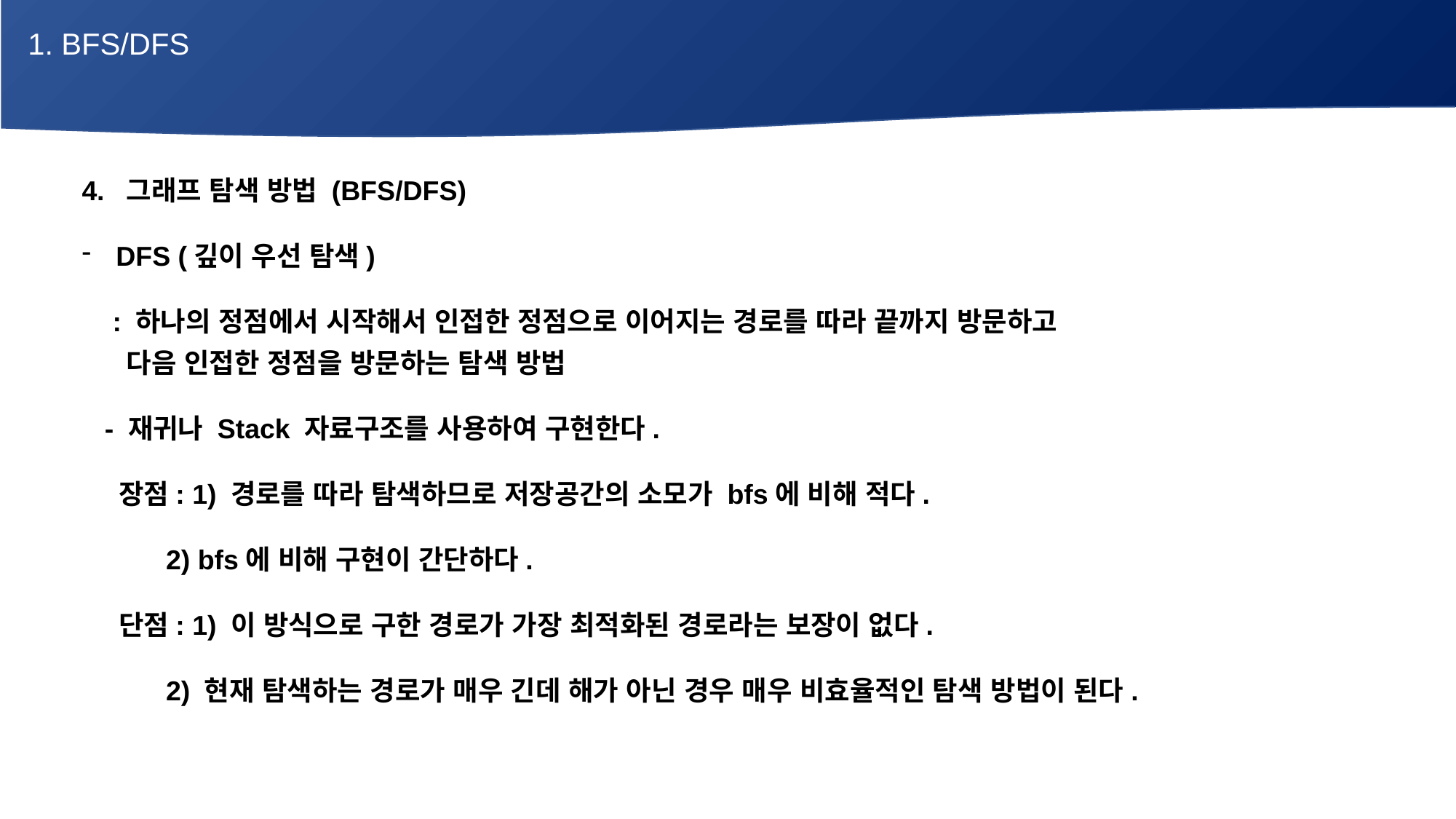

1. BFS/DFS
# 매주 1 과제 LV2
4.  그래프 탐색 방법 (BFS/DFS)

DFS (깊이 우선 탐색)

    : 하나의 정점에서 시작해서 인접한 정점으로 이어지는 경로를 따라 끝까지 방문하고
     다음 인접한 정점을 방문하는 탐색 방법

   - 재귀나 Stack 자료구조를 사용하여 구현한다.

    장점: 1) 경로를 따라 탐색하므로 저장공간의 소모가 bfs에 비해 적다.

           2) bfs에 비해 구현이 간단하다.

    단점: 1) 이 방식으로 구한 경로가 가장 최적화된 경로라는 보장이 없다.

           2) 현재 탐색하는 경로가 매우 긴데 해가 아닌 경우 매우 비효율적인 탐색 방법이 된다.